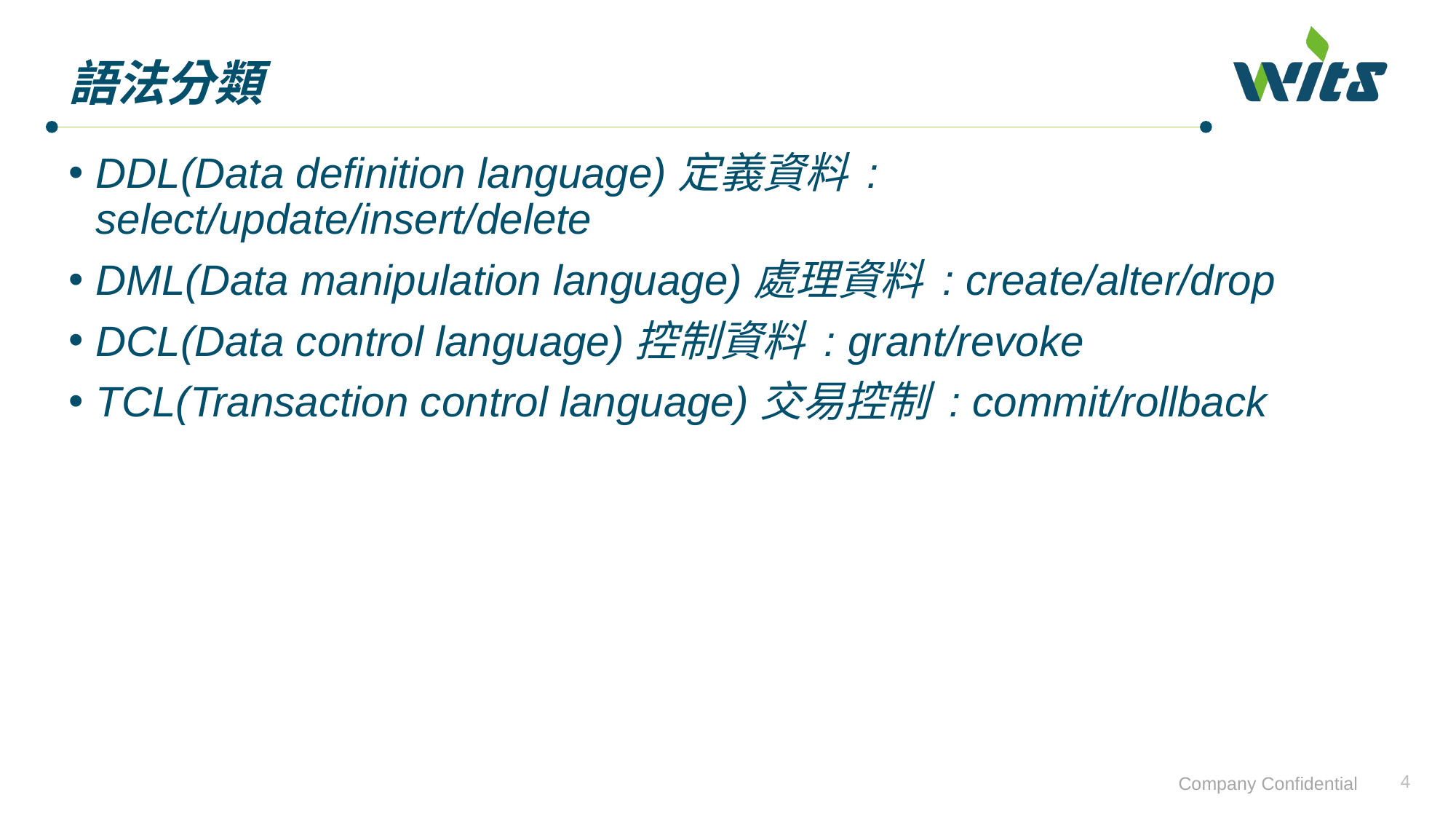

# 語法分類
DDL(Data definition language)定義資料 : select/update/insert/delete
DML(Data manipulation language)處理資料 : create/alter/drop
DCL(Data control language)控制資料 : grant/revoke
TCL(Transaction control language)交易控制 : commit/rollback
4